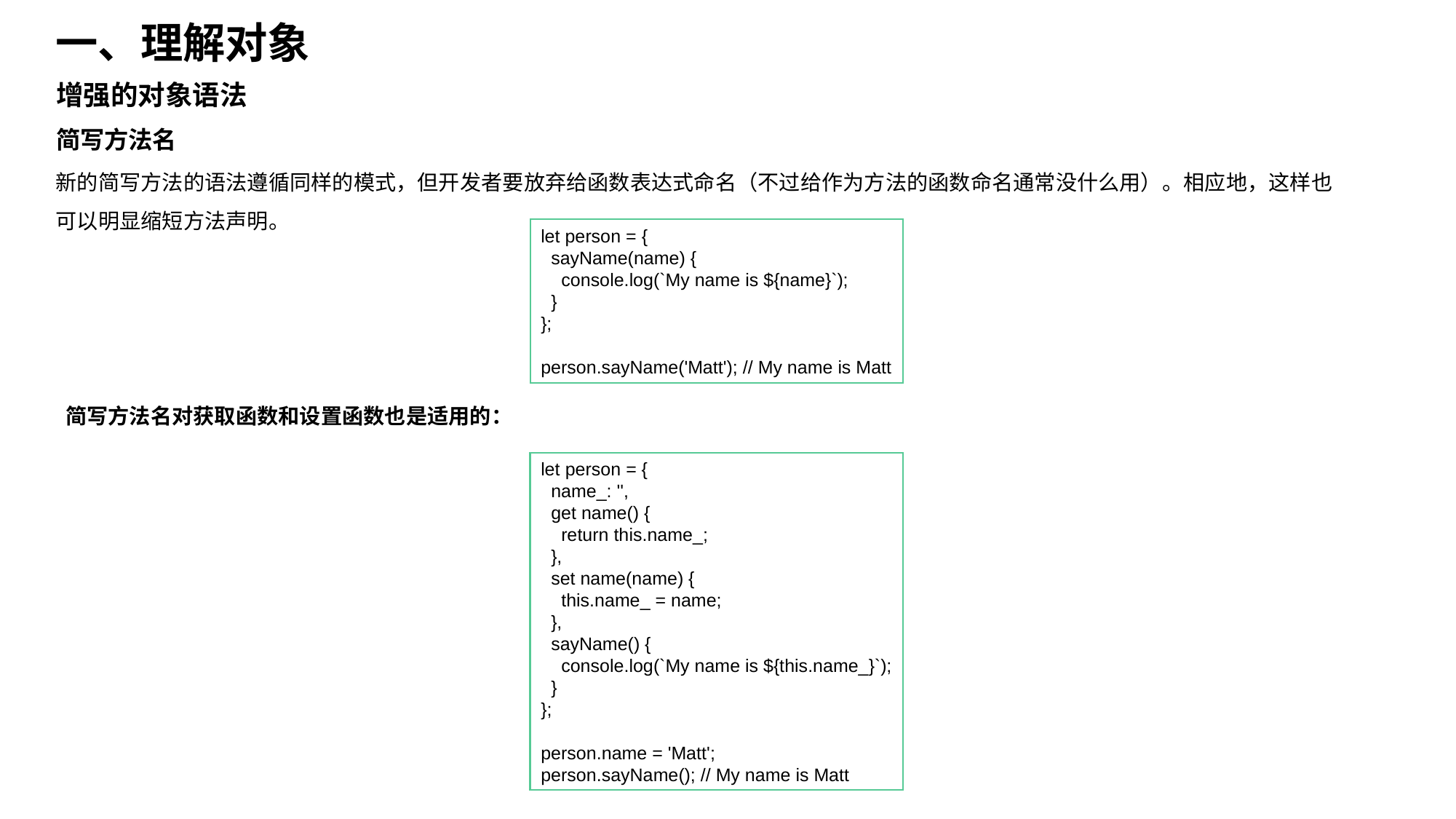

一、理解对象
增强的对象语法
简写方法名
新的简写方法的语法遵循同样的模式，但开发者要放弃给函数表达式命名（不过给作为方法的函数命名通常没什么用）。相应地，这样也可以明显缩短方法声明。
let person = {
  sayName(name) {
    console.log(`My name is ${name}`);
  }
};

person.sayName('Matt'); // My name is Matt
简写方法名对获取函数和设置函数也是适用的：
let person = {
  name_: '',
  get name() {
    return this.name_;
  },
  set name(name) {
    this.name_ = name;
  },
  sayName() {
    console.log(`My name is ${this.name_}`);
  }
};

person.name = 'Matt';
person.sayName(); // My name is Matt